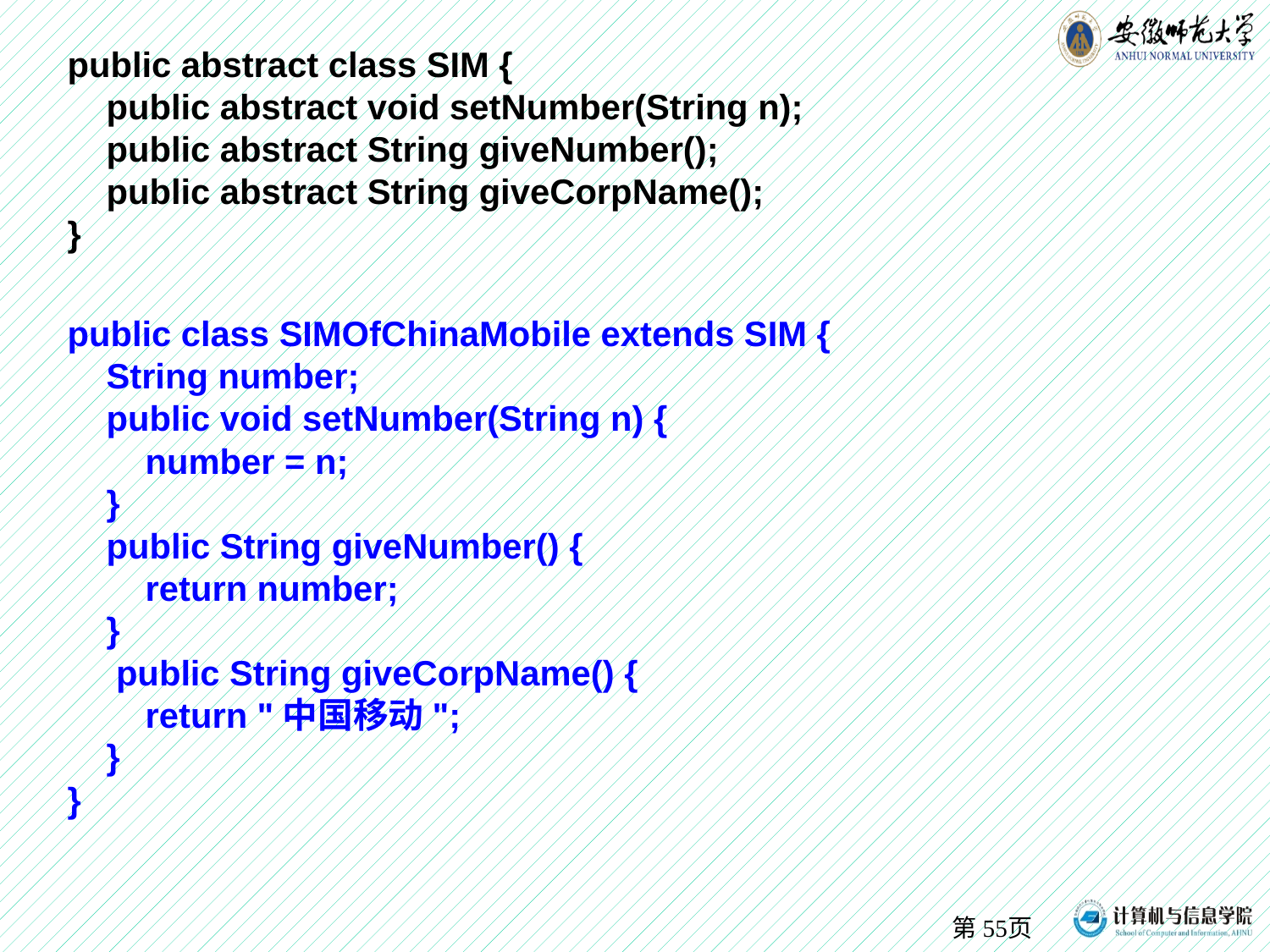

public abstract class SIM {
    public abstract void setNumber(String n);
    public abstract String giveNumber();
    public abstract String giveCorpName();
}

public class SIMOfChinaMobile extends SIM {
    String number;
    public void setNumber(String n) {
        number = n;
    }
    public String giveNumber() {
        return number;
    }
     public String giveCorpName() {
        return "中国移动";
    }
}
第55页